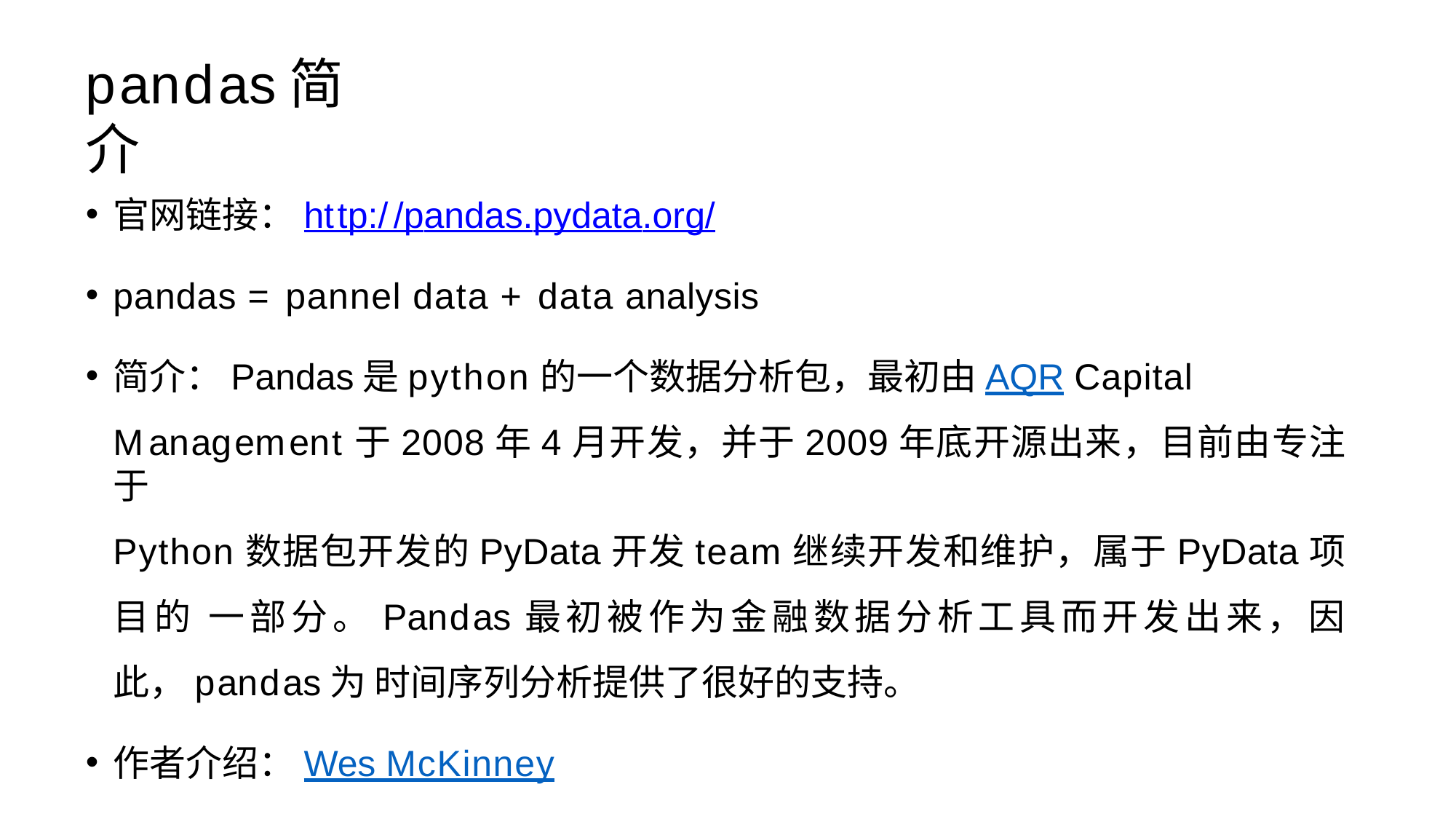

# pandas简介
官网链接：http://pandas.pydata.org/
pandas = pannel data + data analysis
简介：Pandas是python的一个数据分析包，最初由AQR Capital
Management于2008年4月开发，并于2009年底开源出来，目前由专注于
Python数据包开发的PyData开发team继续开发和维护，属于PyData项目的 一部分。Pandas最初被作为金融数据分析工具而开发出来，因此，pandas为 时间序列分析提供了很好的支持。
作者介绍：Wes McKinney